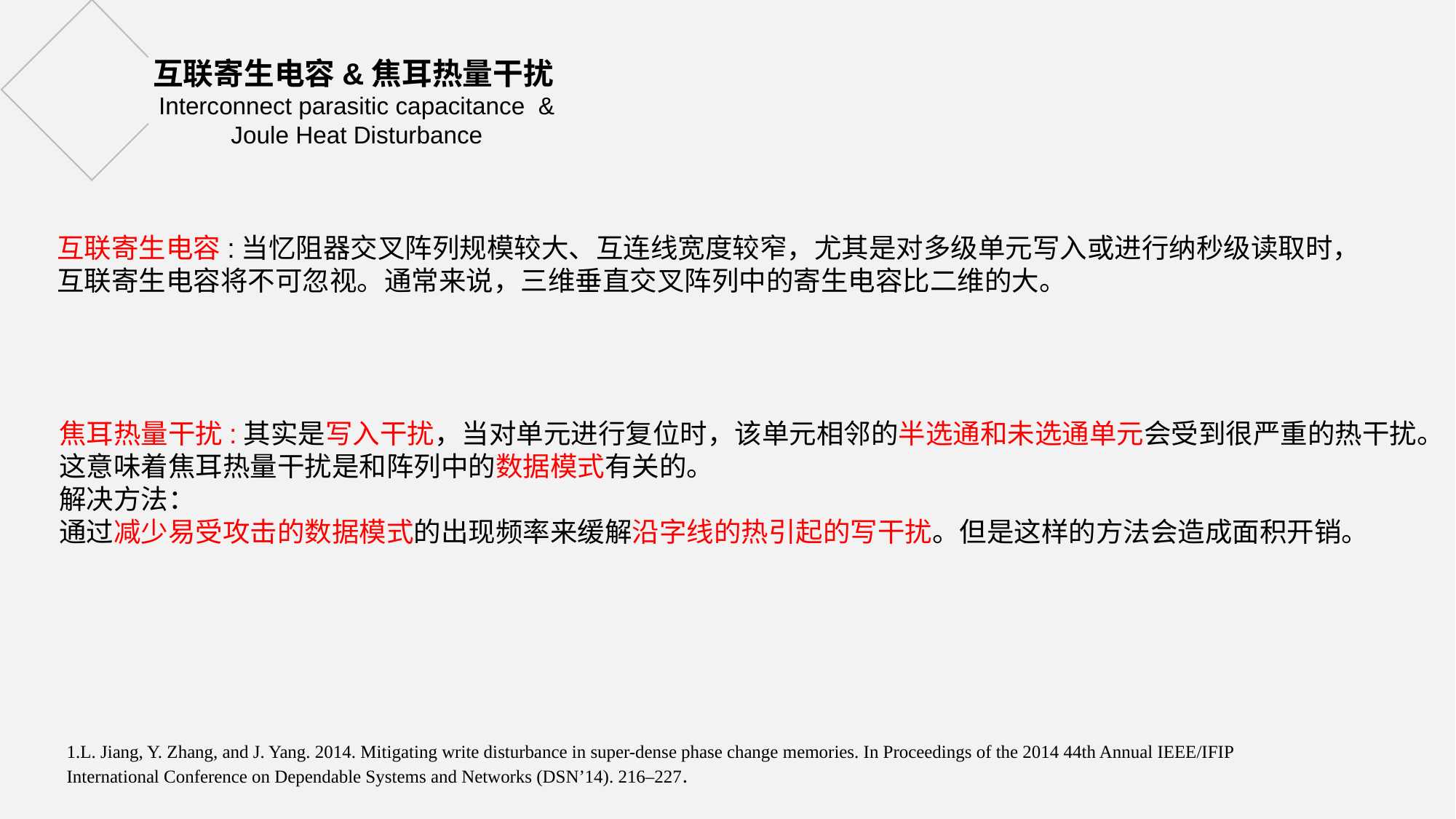

互联寄生电容&焦耳热量干扰Interconnect parasitic capacitance  &
Joule Heat Disturbance
互联寄生电容:当忆阻器交叉阵列规模较大、互连线宽度较窄，尤其是对多级单元写入或进行纳秒级读取时，
互联寄生电容将不可忽视。通常来说，三维垂直交叉阵列中的寄生电容比二维的大。

焦耳热量干扰:其实是写入干扰，当对单元进行复位时，该单元相邻的半选通和未选通单元会受到很严重的热干扰。
这意味着焦耳热量干扰是和阵列中的数据模式有关的。
解决方法：
通过减少易受攻击的数据模式的出现频率来缓解沿字线的热引起的写干扰。但是这样的方法会造成面积开销。

1.L. Jiang, Y. Zhang, and J. Yang. 2014. Mitigating write disturbance in super-dense phase change memories. In Proceedings of the 2014 44th Annual IEEE/IFIP
International Conference on Dependable Systems and Networks (DSN’14). 216–227.